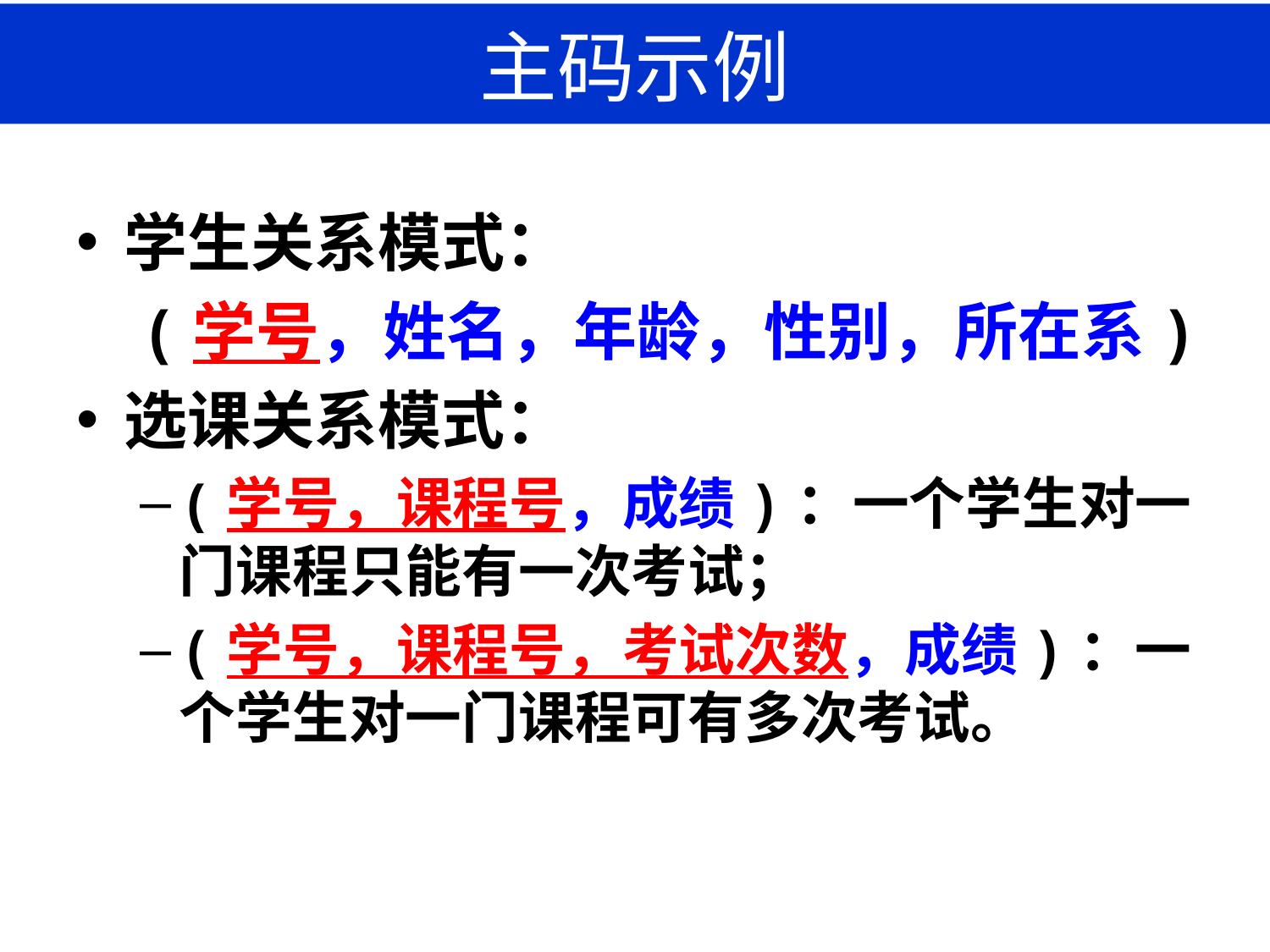

# 主码示例
学生关系模式：
(学号，姓名，年龄，性别，所在系)
选课关系模式：
(学号，课程号，成绩)：一个学生对一门课程只能有一次考试；
(学号，课程号，考试次数，成绩)：一个学生对一门课程可有多次考试。